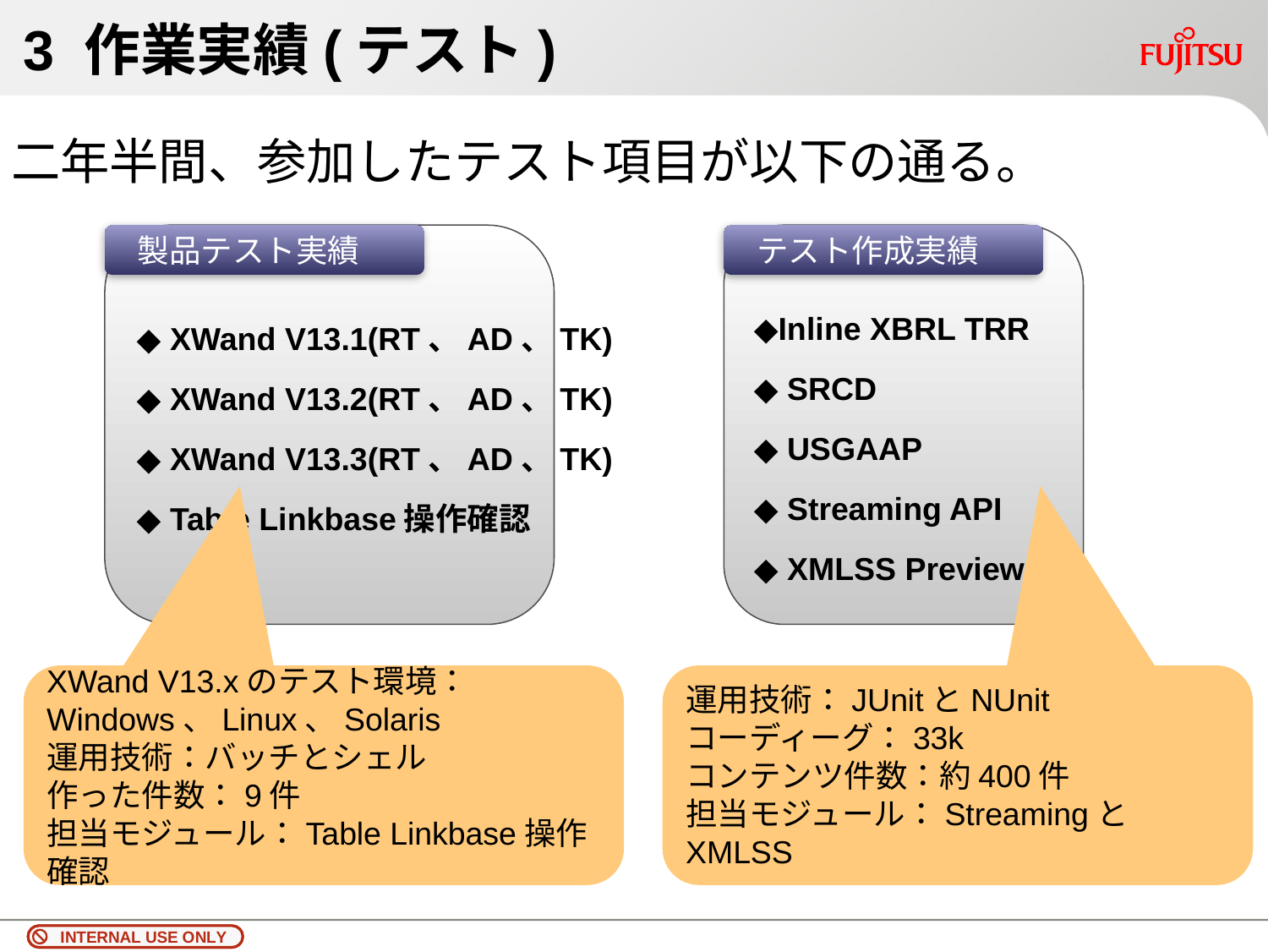

# 3 作業実績(テスト)
二年半間、参加したテスト項目が以下の通る。
製品テスト実績

◆ XWand V13.1(RT、AD、TK)

◆ XWand V13.2(RT、AD、TK)

◆ XWand V13.3(RT、AD、TK)

◆ Table Linkbase操作確認

テスト作成実績

◆Inline XBRL TRR

◆ SRCD

◆ USGAAP

◆ Streaming API

◆ XMLSS Previewer

XWand V13.xのテスト環境：
Windows、Linux、Solaris
運用技術：バッチとシェル
作った件数：9件
担当モジュール：Table Linkbase操作確認
運用技術：JUnitとNUnit
コーディーグ：33k
コンテンツ件数：約400件
担当モジュール：StreamingとXMLSS